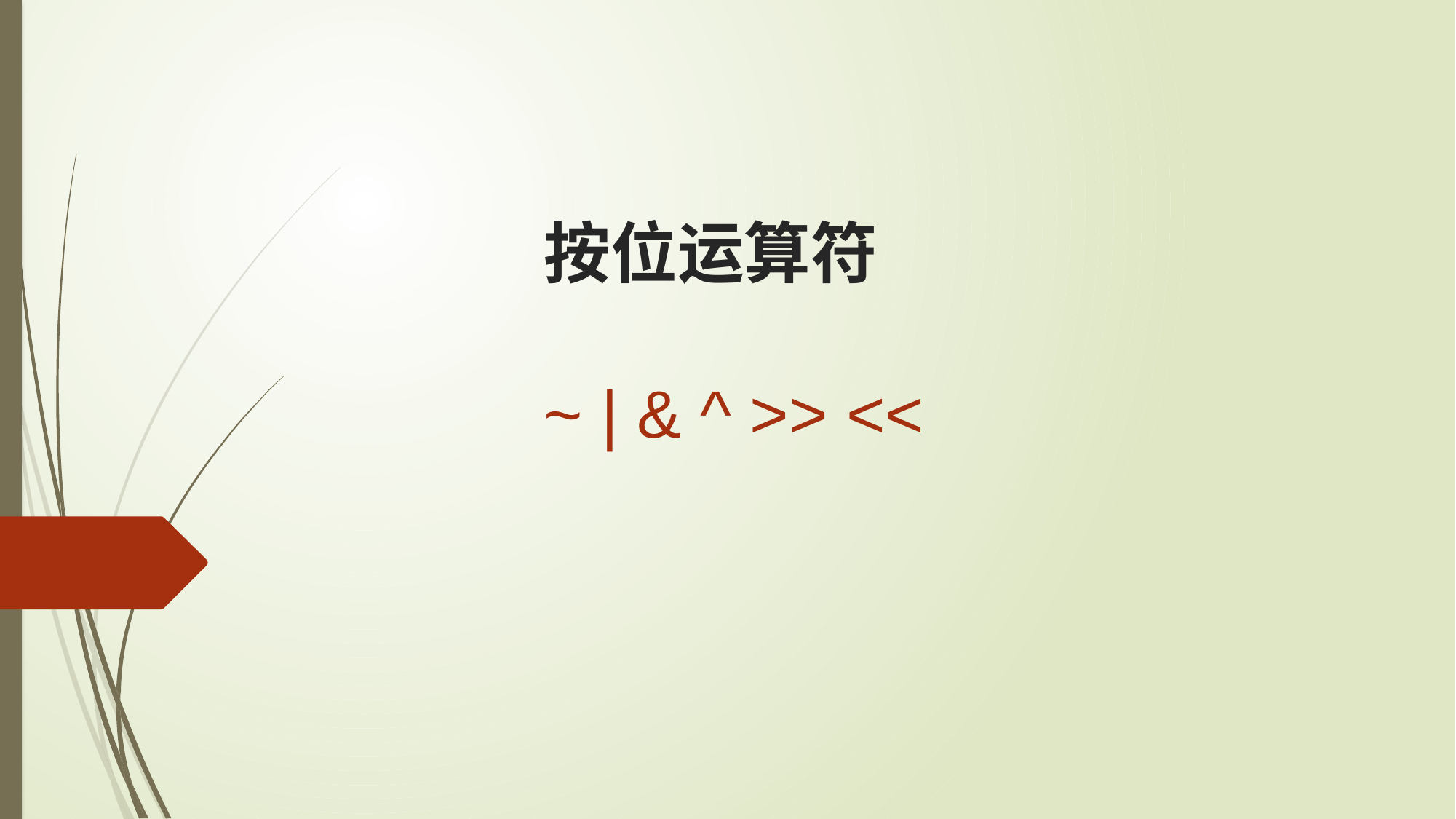

按位运算符

~ | & ^ >> <<